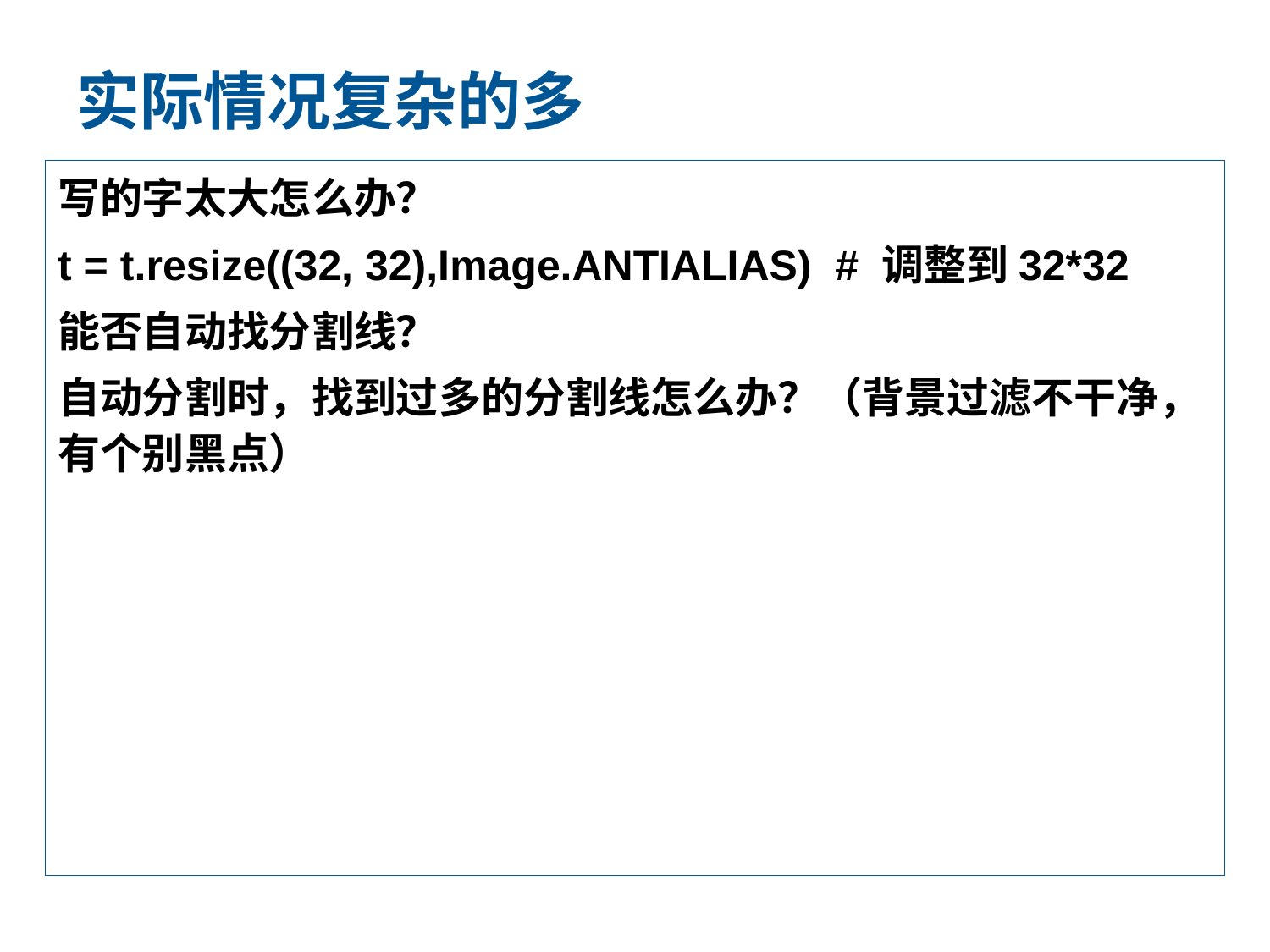

23

实际情况复杂的多
写的字太大怎么办？
t = t.resize((32, 32),Image.ANTIALIAS)  # 调整到32*32
能否自动找分割线？
自动分割时，找到过多的分割线怎么办？（背景过滤不干净，有个别黑点）